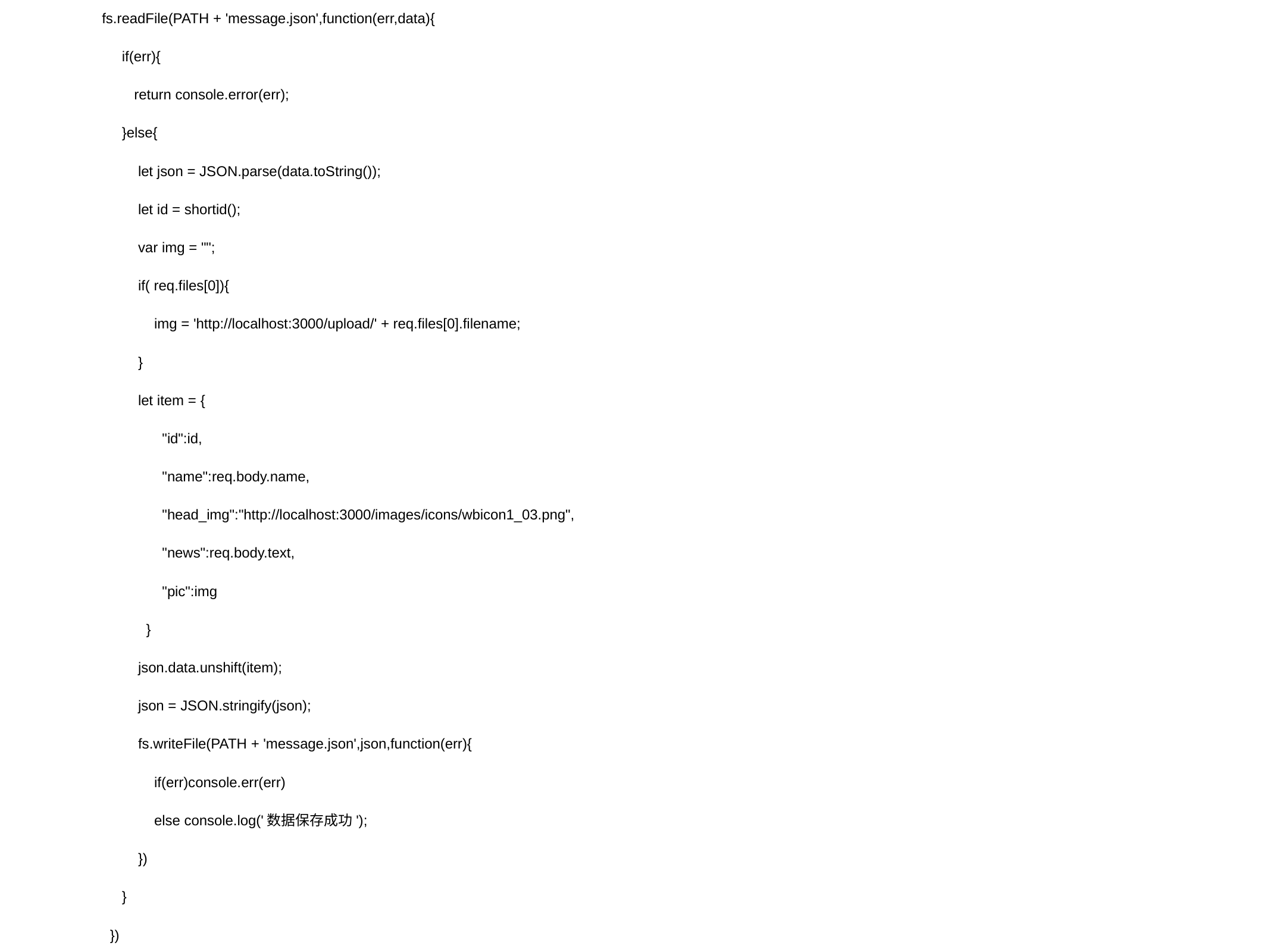

fs.readFile(PATH + 'message.json',function(err,data){
      if(err){
         return console.error(err);
      }else{
          let json = JSON.parse(data.toString());
          let id = shortid();
          var img = "";
          if( req.files[0]){
              img = 'http://localhost:3000/upload/' + req.files[0].filename;
          }
          let item = {
                "id":id,
                "name":req.body.name,
                "head_img":"http://localhost:3000/images/icons/wbicon1_03.png",
                "news":req.body.text,
                "pic":img
            }
          json.data.unshift(item);
          json = JSON.stringify(json);
          fs.writeFile(PATH + 'message.json',json,function(err){
              if(err)console.err(err)
              else console.log('数据保存成功');
          })
      }
   })